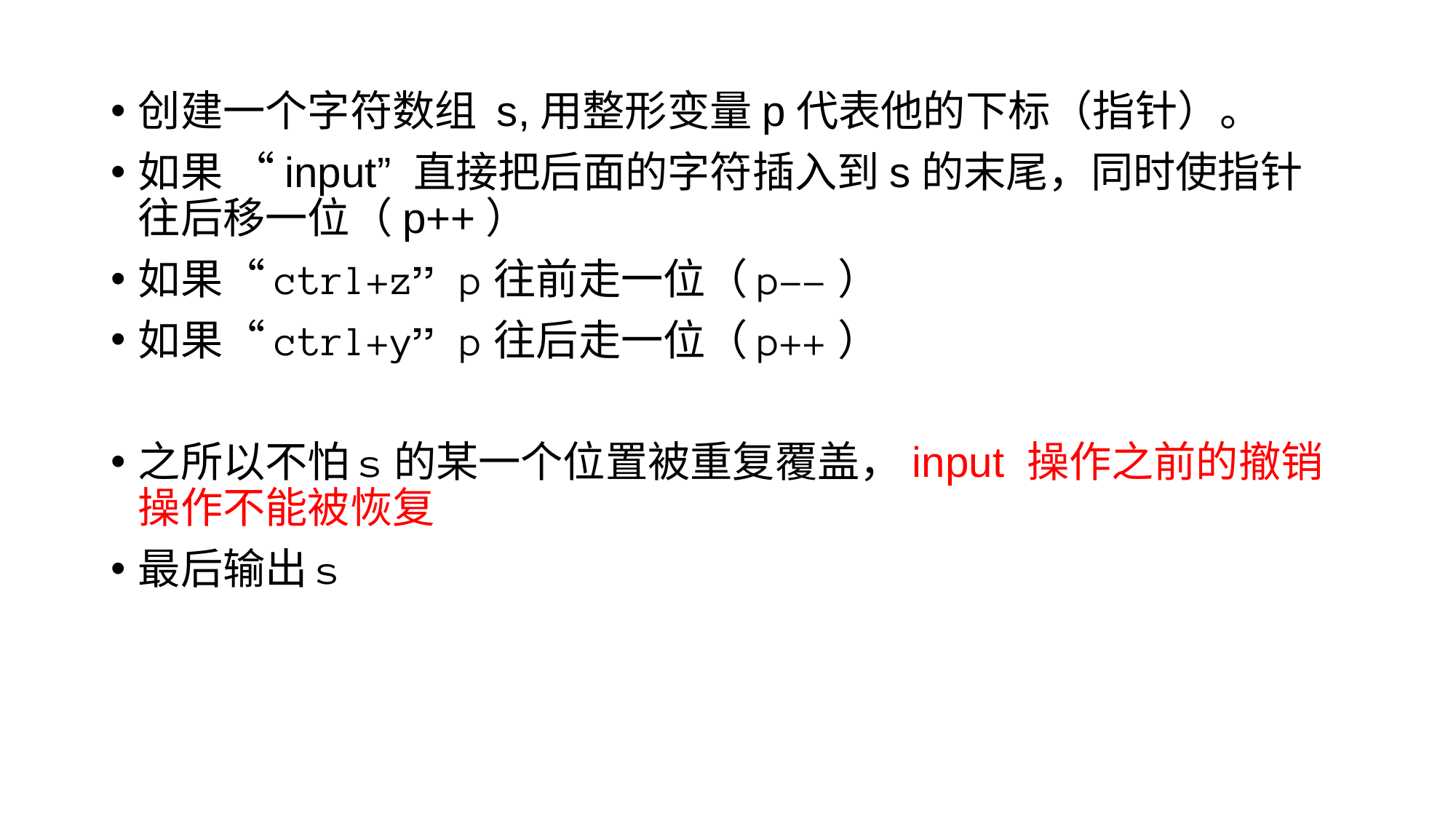

创建一个字符数组 s,用整形变量p代表他的下标（指针）。
如果 “input” 直接把后面的字符插入到s的末尾，同时使指针往后移一位（p++）
如果“ctrl+z” p往前走一位（p--）
如果“ctrl+y” p往后走一位（p++）

之所以不怕s的某一个位置被重复覆盖，input 操作之前的撤销操作不能被恢复
最后输出s